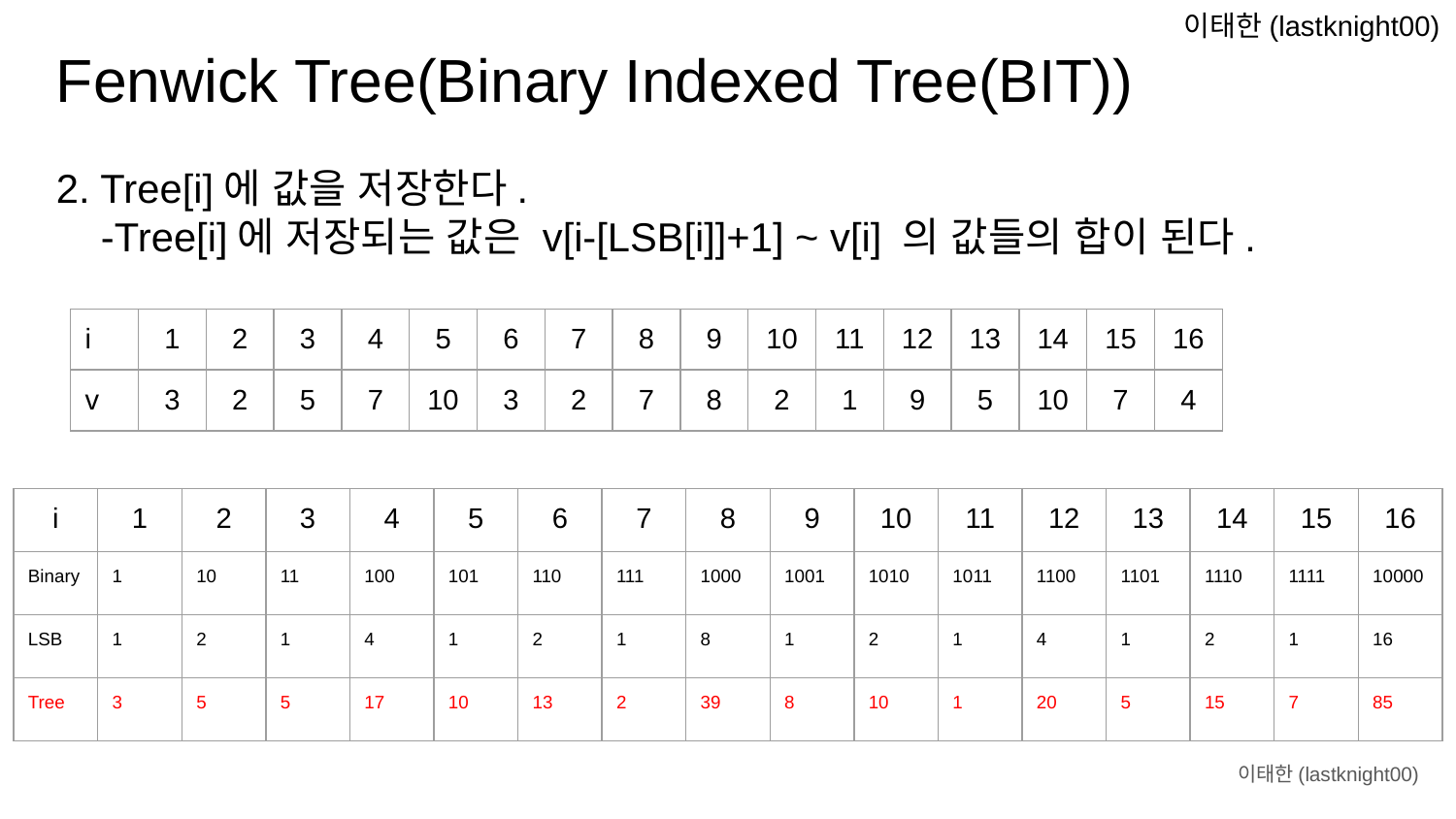

Fenwick Tree(Binary Indexed Tree(BIT))

2. Tree[i]에 값을 저장한다.
    -Tree[i]에 저장되는 값은 v[i-[LSB[i]]+1] ~ v[i] 의 값들의 합이 된다.
| i | 1 | 2 | 3 | 4 | 5 | 6 | 7 | 8 | 9 | 10 | 11 | 12 | 13 | 14 | 15 | 16 |
| --- | --- | --- | --- | --- | --- | --- | --- | --- | --- | --- | --- | --- | --- | --- | --- | --- |
| v | 3 | 2 | 5 | 7 | 10 | 3 | 2 | 7 | 8 | 2 | 1 | 9 | 5 | 10 | 7 | 4 |
| i | 1 | 2 | 3 | 4 | 5 | 6 | 7 | 8 | 9 | 10 | 11 | 12 | 13 | 14 | 15 | 16 |
| --- | --- | --- | --- | --- | --- | --- | --- | --- | --- | --- | --- | --- | --- | --- | --- | --- |
| Binary | 1 | 10 | 11 | 100 | 101 | 110 | 111 | 1000 | 1001 | 1010 | 1011 | 1100 | 1101 | 1110 | 1111 | 10000 |
| LSB | 1 | 2 | 1 | 4 | 1 | 2 | 1 | 8 | 1 | 2 | 1 | 4 | 1 | 2 | 1 | 16 |
| Tree | 3 | 5 | 5 | 17 | 10 | 13 | 2 | 39 | 8 | 10 | 1 | 20 | 5 | 15 | 7 | 85 |